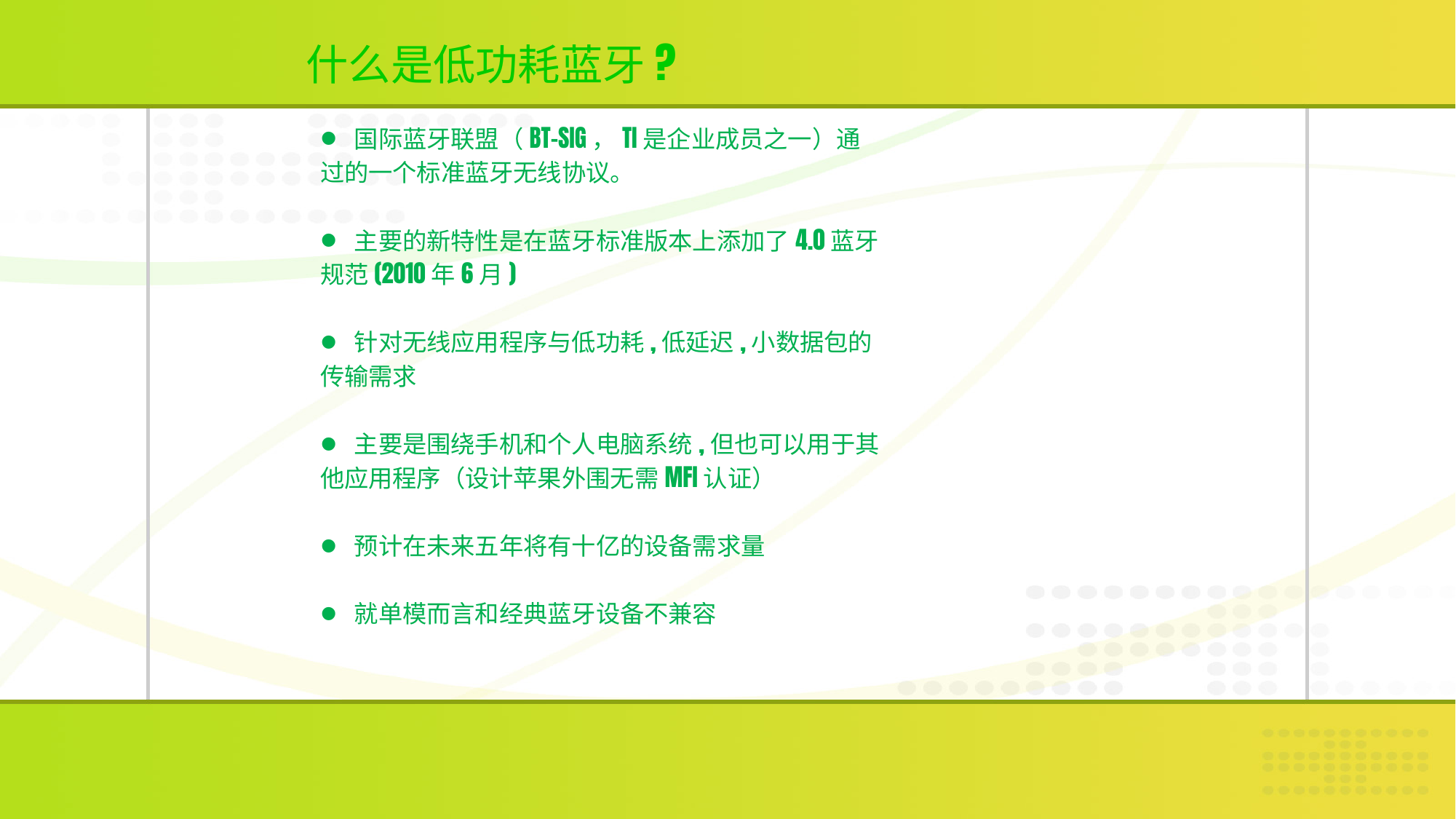

# 什么是低功耗蓝牙?
国际蓝牙联盟（BT-SIG，TI是企业成员之一）通
过的一个标准蓝牙无线协议。

主要的新特性是在蓝牙标准版本上添加了4.0蓝牙
规范(2010年6月)

针对无线应用程序与低功耗,低延迟,小数据包的
传输需求

主要是围绕手机和个人电脑系统,但也可以用于其
他应用程序（设计苹果外围无需MFI认证）

预计在未来五年将有十亿的设备需求量

就单模而言和经典蓝牙设备不兼容